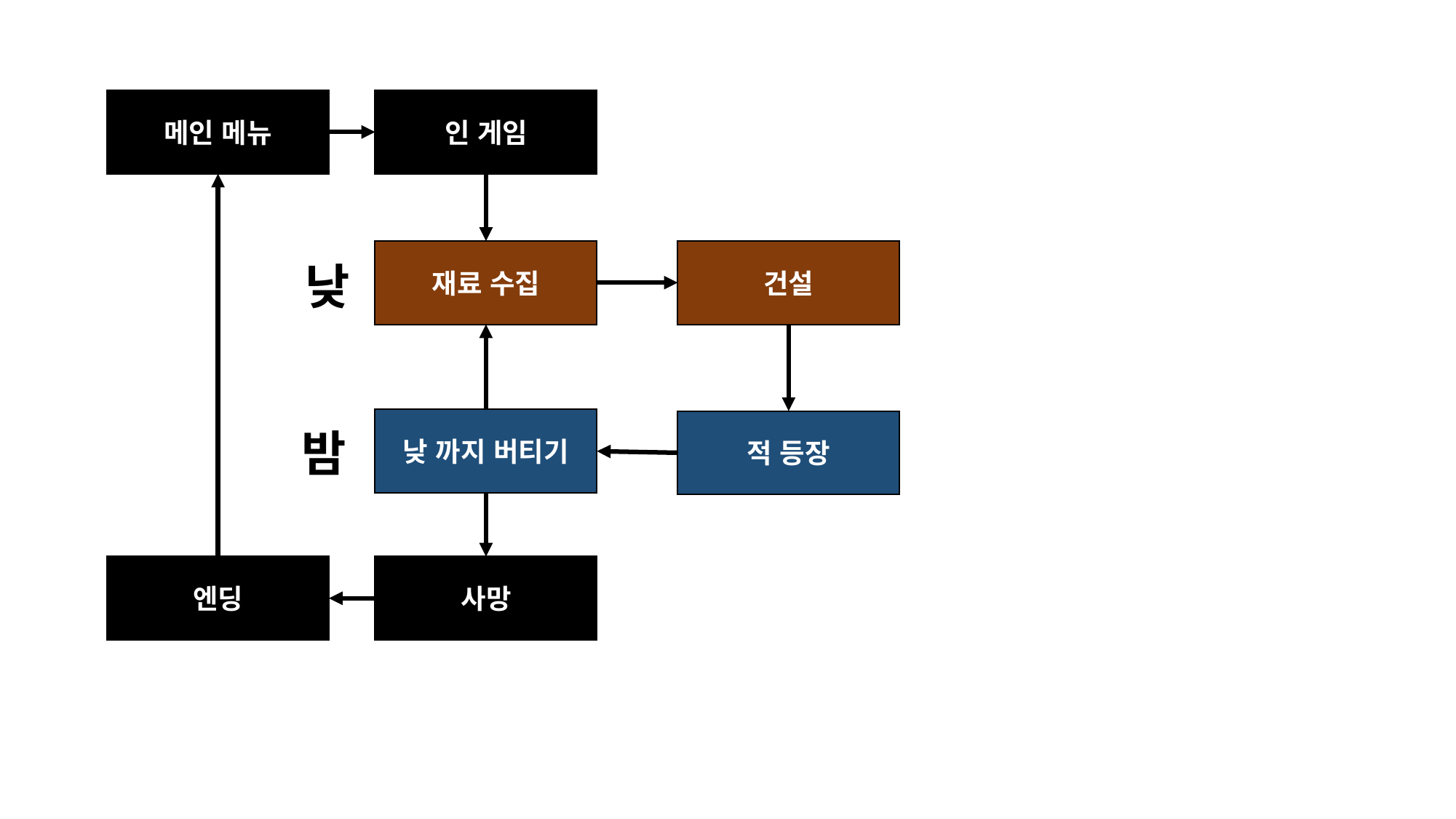

인 게임
메인 메뉴
재료 수집
건설
낮
낮 까지 버티기
적 등장
밤
엔딩
사망